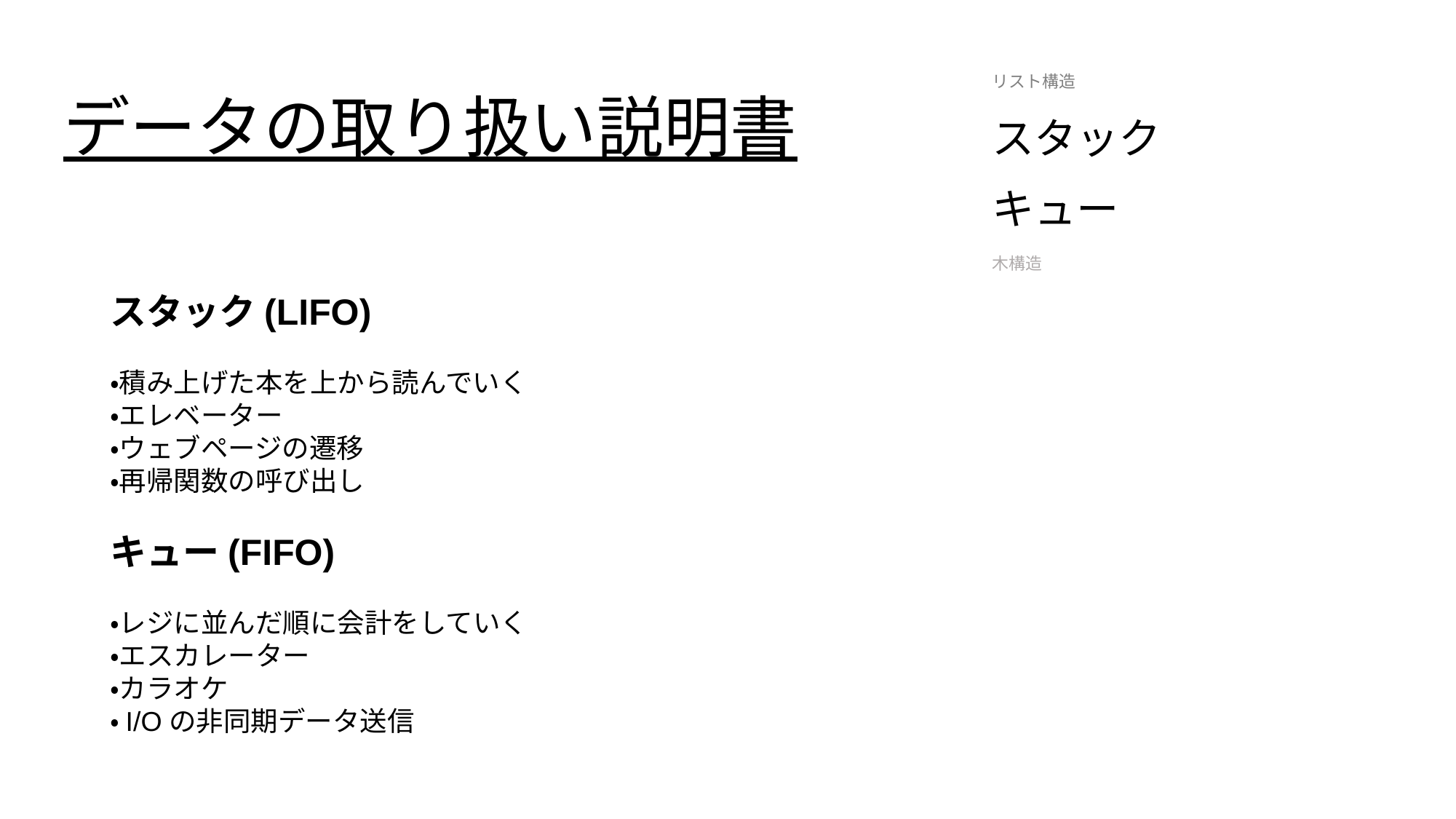

リスト構造

スタック

キュー

木構造
# データの取り扱い説明書
スタック(LIFO)

・積み上げた本を上から読んでいく
・エレベーター
・ウェブページの遷移
・再帰関数の呼び出し

キュー(FIFO)

・レジに並んだ順に会計をしていく
・エスカレーター
・カラオケ
・I/Oの非同期データ送信